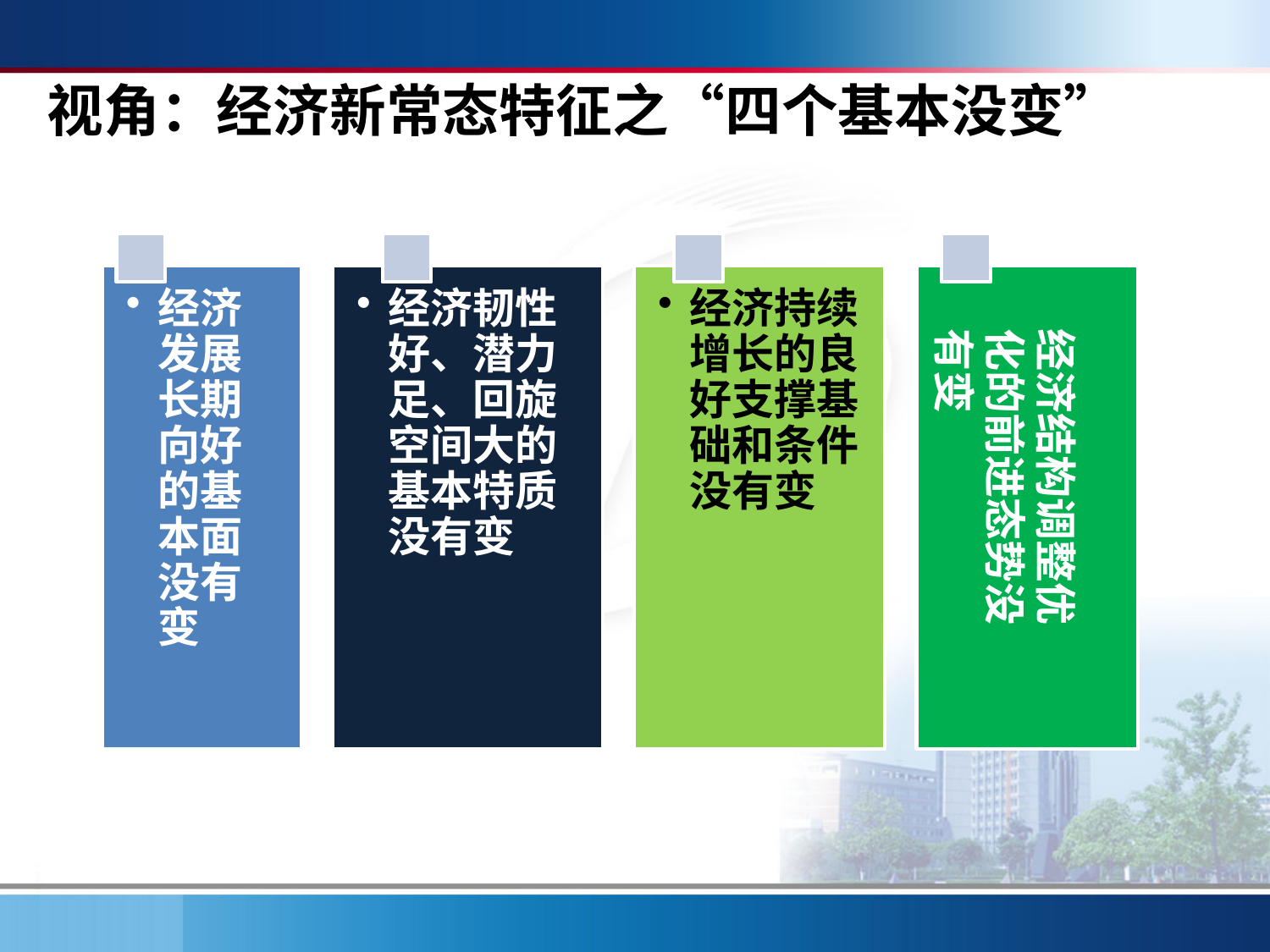

视角：经济新常态特征之“四个基本没变”

经济发展长期向好的基本面没有变

经济韧性好、潜力足、回旋空间大的基本特质没有变

经济持续增长的良好支撑基础和条件没有变

经济结构调整优化的前进态势没有变